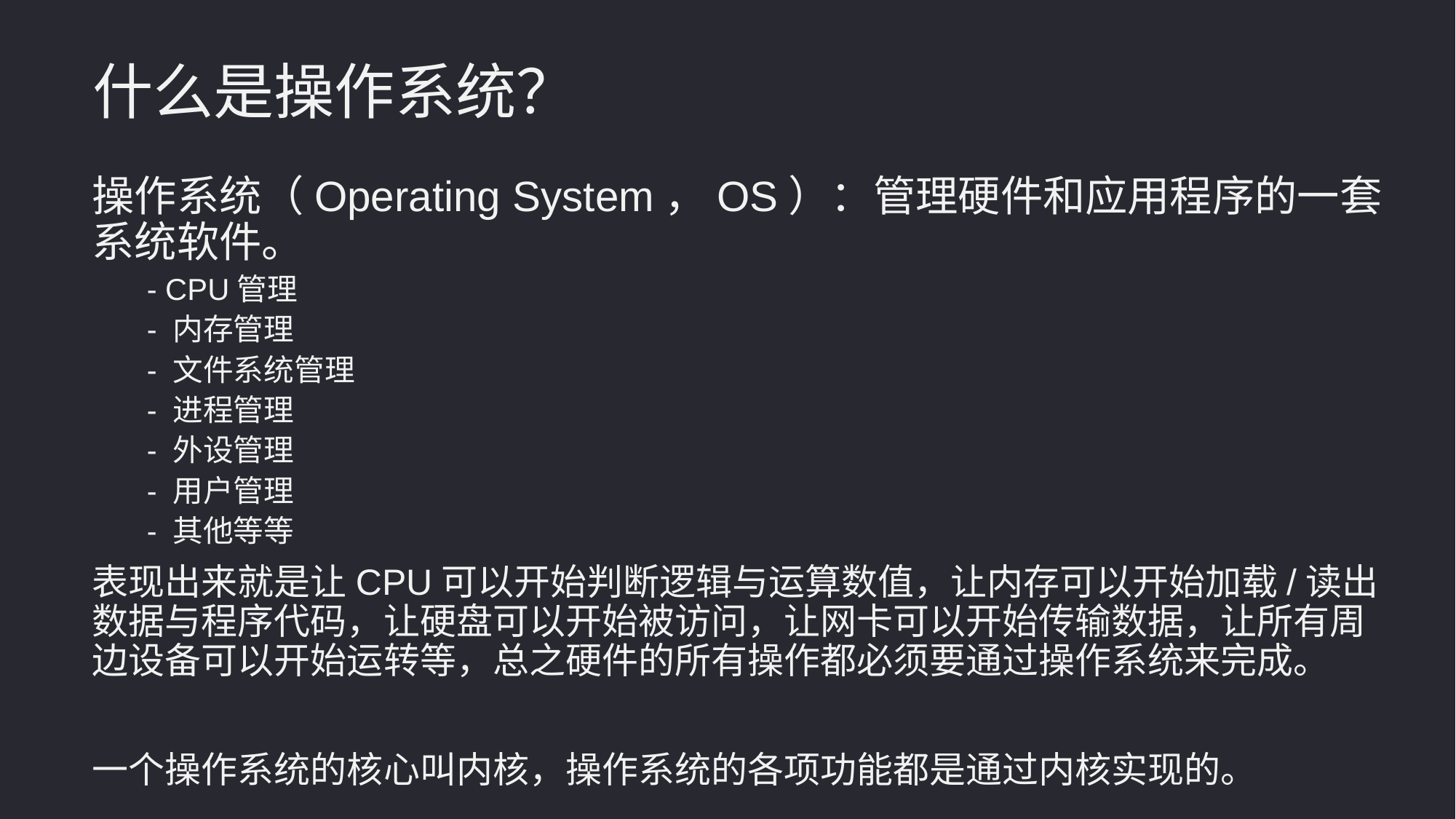

什么是操作系统？
操作系统（Operating System，OS）：管理硬件和应用程序的一套系统软件。
- CPU管理
- 内存管理
- 文件系统管理
- 进程管理
- 外设管理
- 用户管理
- 其他等等
表现出来就是让CPU可以开始判断逻辑与运算数值，让内存可以开始加载/读出数据与程序代码，让硬盘可以开始被访问，让网卡可以开始传输数据，让所有周边设备可以开始运转等，总之硬件的所有操作都必须要通过操作系统来完成。

一个操作系统的核心叫内核，操作系统的各项功能都是通过内核实现的。